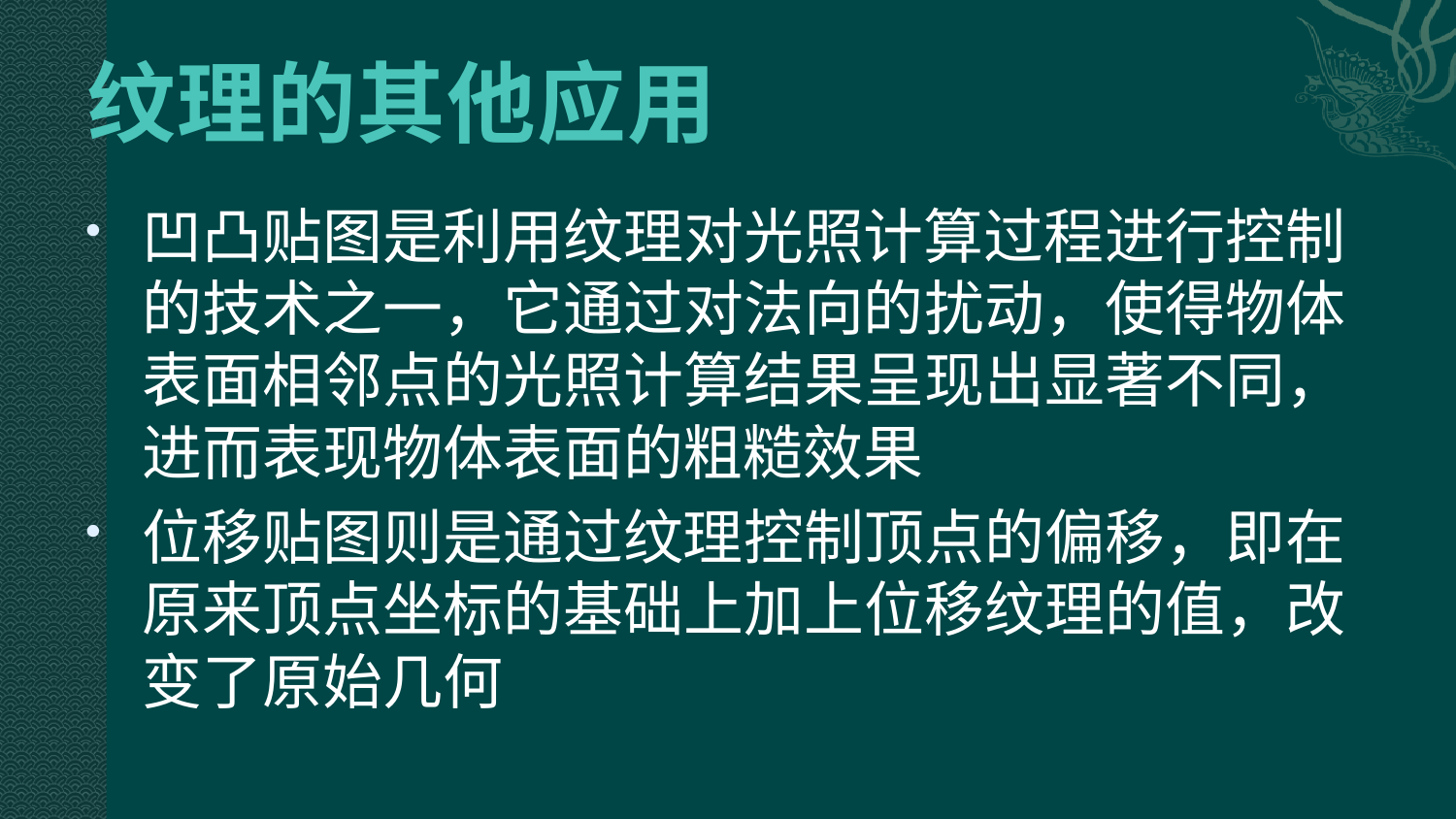

# 纹理的其他应用
凹凸贴图是利用纹理对光照计算过程进行控制的技术之一，它通过对法向的扰动，使得物体表面相邻点的光照计算结果呈现出显著不同，进而表现物体表面的粗糙效果
位移贴图则是通过纹理控制顶点的偏移，即在原来顶点坐标的基础上加上位移纹理的值，改变了原始几何